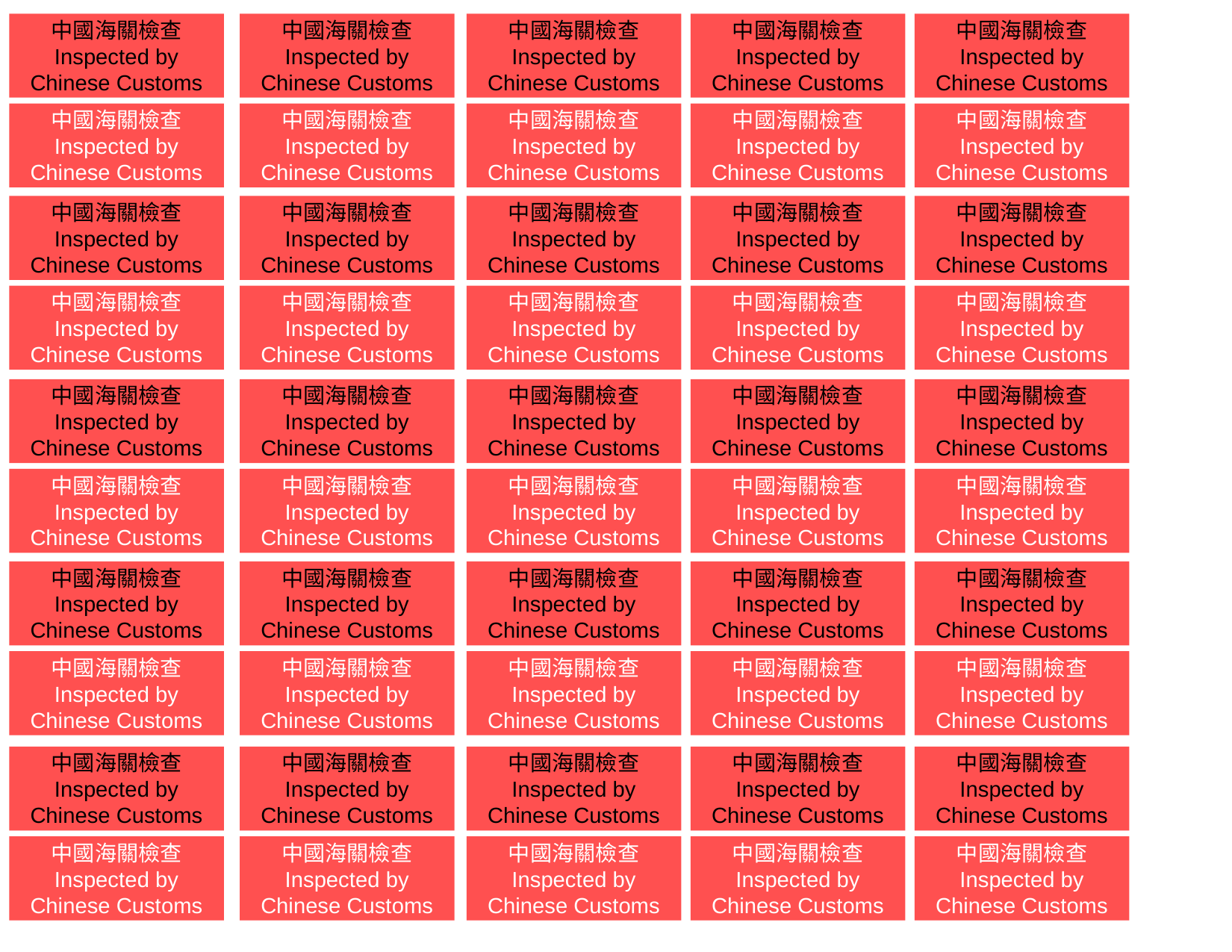

中國海關檢查
Inspected by Chinese Customs
中國海關檢查
Inspected by Chinese Customs
中國海關檢查
Inspected by Chinese Customs
中國海關檢查
Inspected by Chinese Customs
中國海關檢查
Inspected by Chinese Customs
中國海關檢查
Inspected by Chinese Customs
中國海關檢查
Inspected by Chinese Customs
中國海關檢查
Inspected by Chinese Customs
中國海關檢查
Inspected by Chinese Customs
中國海關檢查
Inspected by Chinese Customs
中國海關檢查
Inspected by Chinese Customs
中國海關檢查
Inspected by Chinese Customs
中國海關檢查
Inspected by Chinese Customs
中國海關檢查
Inspected by Chinese Customs
中國海關檢查
Inspected by Chinese Customs
中國海關檢查
Inspected by Chinese Customs
中國海關檢查
Inspected by Chinese Customs
中國海關檢查
Inspected by Chinese Customs
中國海關檢查
Inspected by Chinese Customs
中國海關檢查
Inspected by Chinese Customs
中國海關檢查
Inspected by Chinese Customs
中國海關檢查
Inspected by Chinese Customs
中國海關檢查
Inspected by Chinese Customs
中國海關檢查
Inspected by Chinese Customs
中國海關檢查
Inspected by Chinese Customs
中國海關檢查
Inspected by Chinese Customs
中國海關檢查
Inspected by Chinese Customs
中國海關檢查
Inspected by Chinese Customs
中國海關檢查
Inspected by Chinese Customs
中國海關檢查
Inspected by Chinese Customs
中國海關檢查
Inspected by Chinese Customs
中國海關檢查
Inspected by Chinese Customs
中國海關檢查
Inspected by Chinese Customs
中國海關檢查
Inspected by Chinese Customs
中國海關檢查
Inspected by Chinese Customs
中國海關檢查
Inspected by Chinese Customs
中國海關檢查
Inspected by Chinese Customs
中國海關檢查
Inspected by Chinese Customs
中國海關檢查
Inspected by Chinese Customs
中國海關檢查
Inspected by Chinese Customs
中國海關檢查
Inspected by Chinese Customs
中國海關檢查
Inspected by Chinese Customs
中國海關檢查
Inspected by Chinese Customs
中國海關檢查
Inspected by Chinese Customs
中國海關檢查
Inspected by Chinese Customs
中國海關檢查
Inspected by Chinese Customs
中國海關檢查
Inspected by Chinese Customs
中國海關檢查
Inspected by Chinese Customs
中國海關檢查
Inspected by Chinese Customs
中國海關檢查
Inspected by Chinese Customs